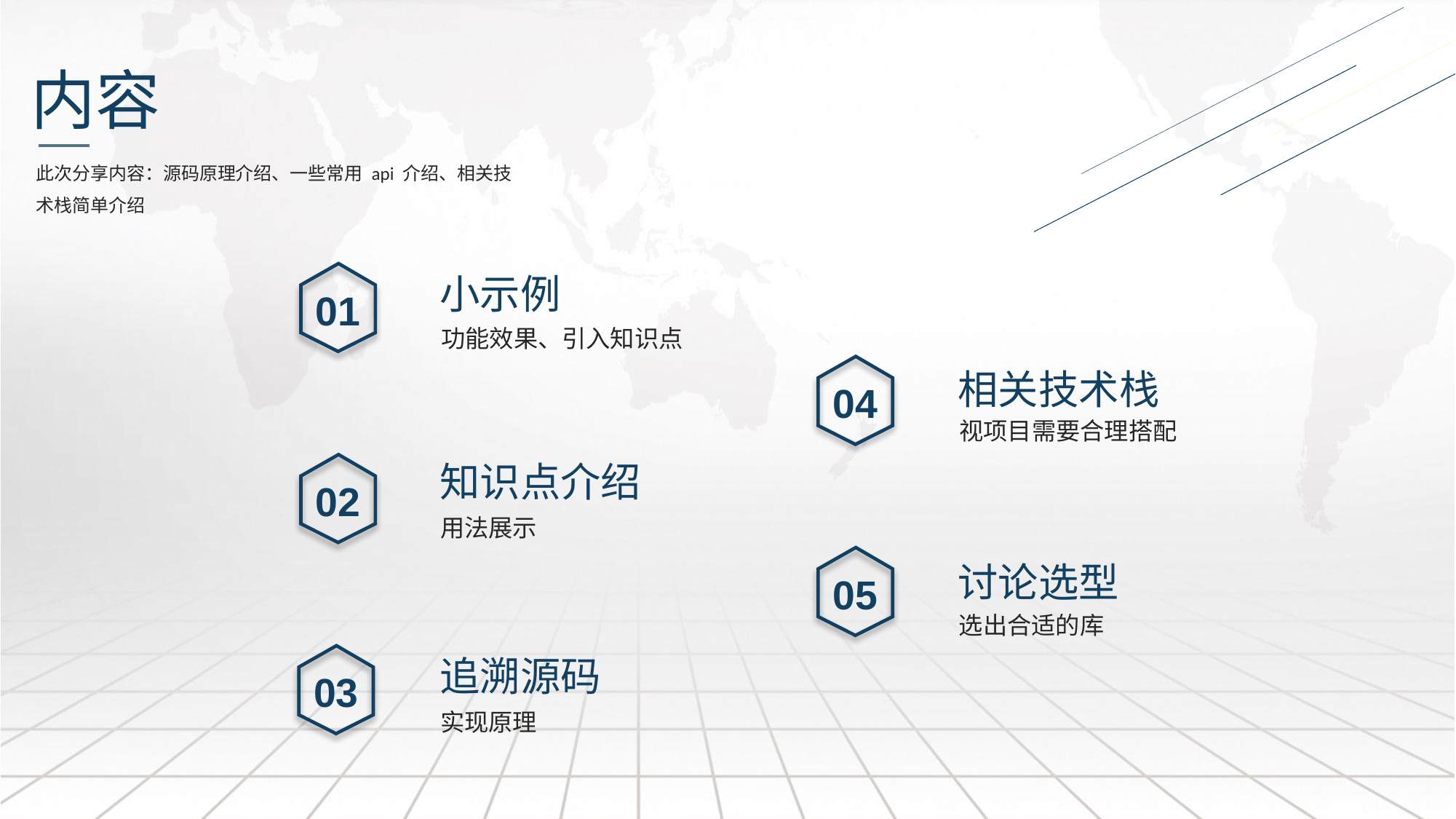

内容
此次分享内容：源码原理介绍、一些常用 api 介绍、相关技术栈简单介绍

01
小示例
功能效果、引入知识点

04
相关技术栈
视项目需要合理搭配
知识点介绍
用法展示

02

05
讨论选型
选出合适的库

03
追溯源码
实现原理